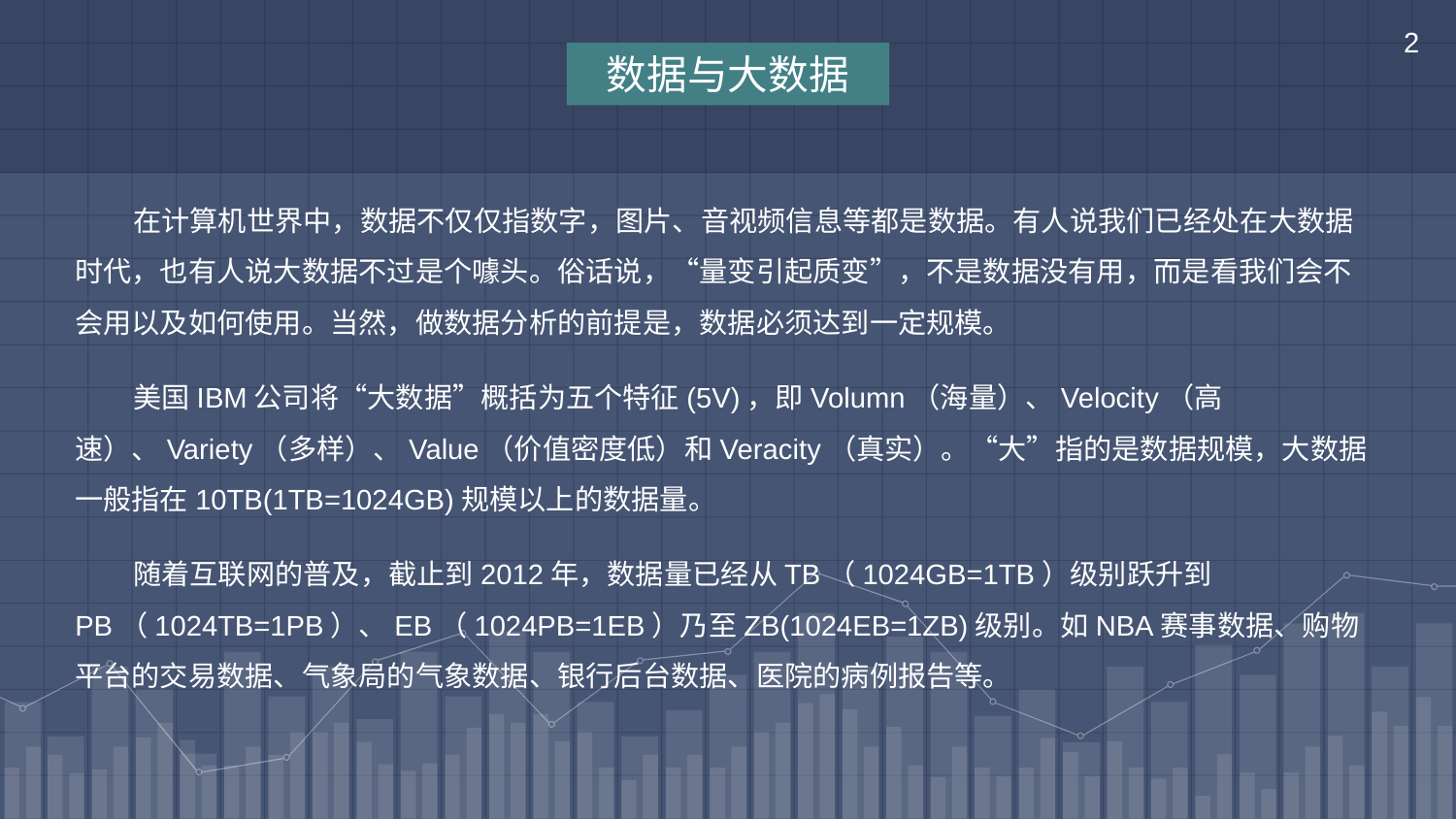

2
数据与大数据
	在计算机世界中，数据不仅仅指数字，图片、音视频信息等都是数据。有人说我们已经处在大数据时代，也有人说大数据不过是个噱头。俗话说，“量变引起质变”，不是数据没有用，而是看我们会不会用以及如何使用。当然，做数据分析的前提是，数据必须达到一定规模。
	美国IBM公司将“大数据”概括为五个特征(5V)，即Volumn（海量）、Velocity（高速）、Variety（多样）、Value（价值密度低）和Veracity（真实）。“大”指的是数据规模，大数据一般指在10TB(1TB=1024GB)规模以上的数据量。
	随着互联网的普及，截止到2012年，数据量已经从TB（1024GB=1TB）级别跃升到PB（1024TB=1PB）、EB（1024PB=1EB）乃至ZB(1024EB=1ZB)级别。如NBA赛事数据、购物平台的交易数据、气象局的气象数据、银行后台数据、医院的病例报告等。